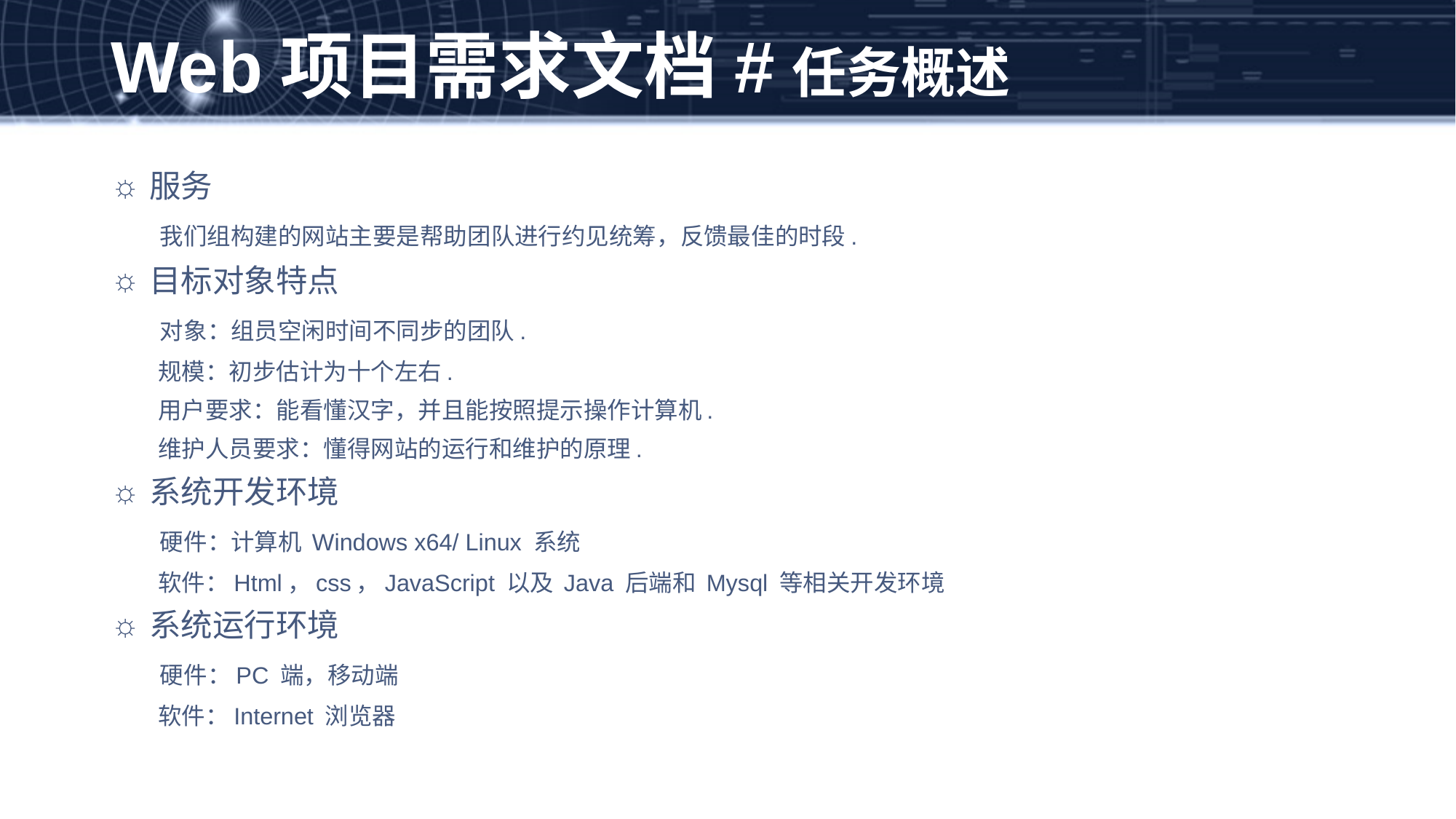

# Web项目需求文档#任务概述
服务
      我们组构建的网站主要是帮助团队进行约见统筹，反馈最佳的时段.
目标对象特点
      对象：组员空闲时间不同步的团队.
        规模：初步估计为十个左右.
        用户要求：能看懂汉字，并且能按照提示操作计算机.
        维护人员要求：懂得网站的运行和维护的原理.
系统开发环境
      硬件：计算机 Windows x64/ Linux 系统
        软件：Html，css，JavaScript 以及 Java 后端和 Mysql 等相关开发环境
系统运行环境
      硬件：PC 端，移动端
        软件：Internet 浏览器